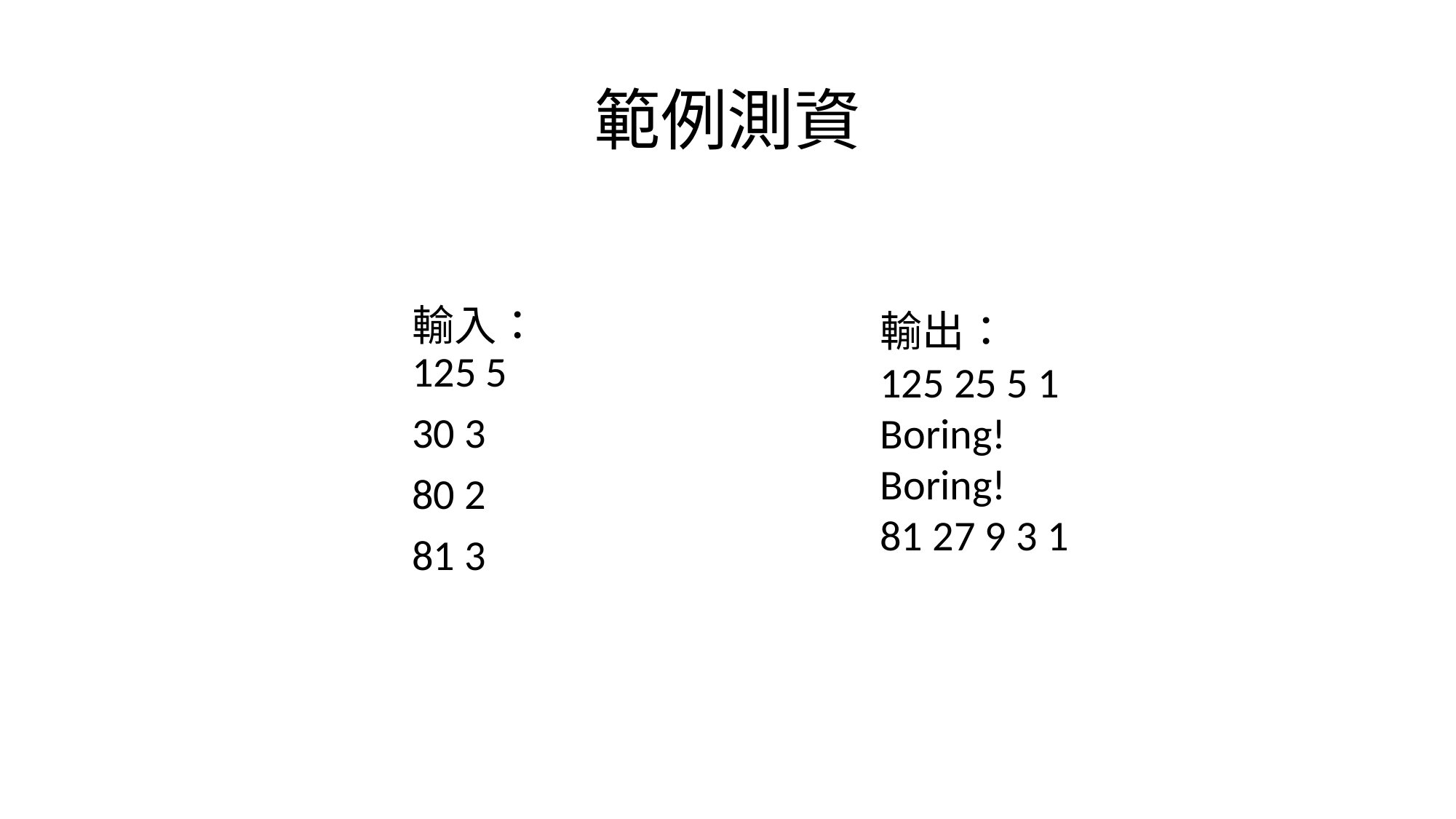

# 範例測資
輸入：125 5
30 3
80 2
81 3
輸出：
125 25 5 1
Boring!
Boring!
81 27 9 3 1